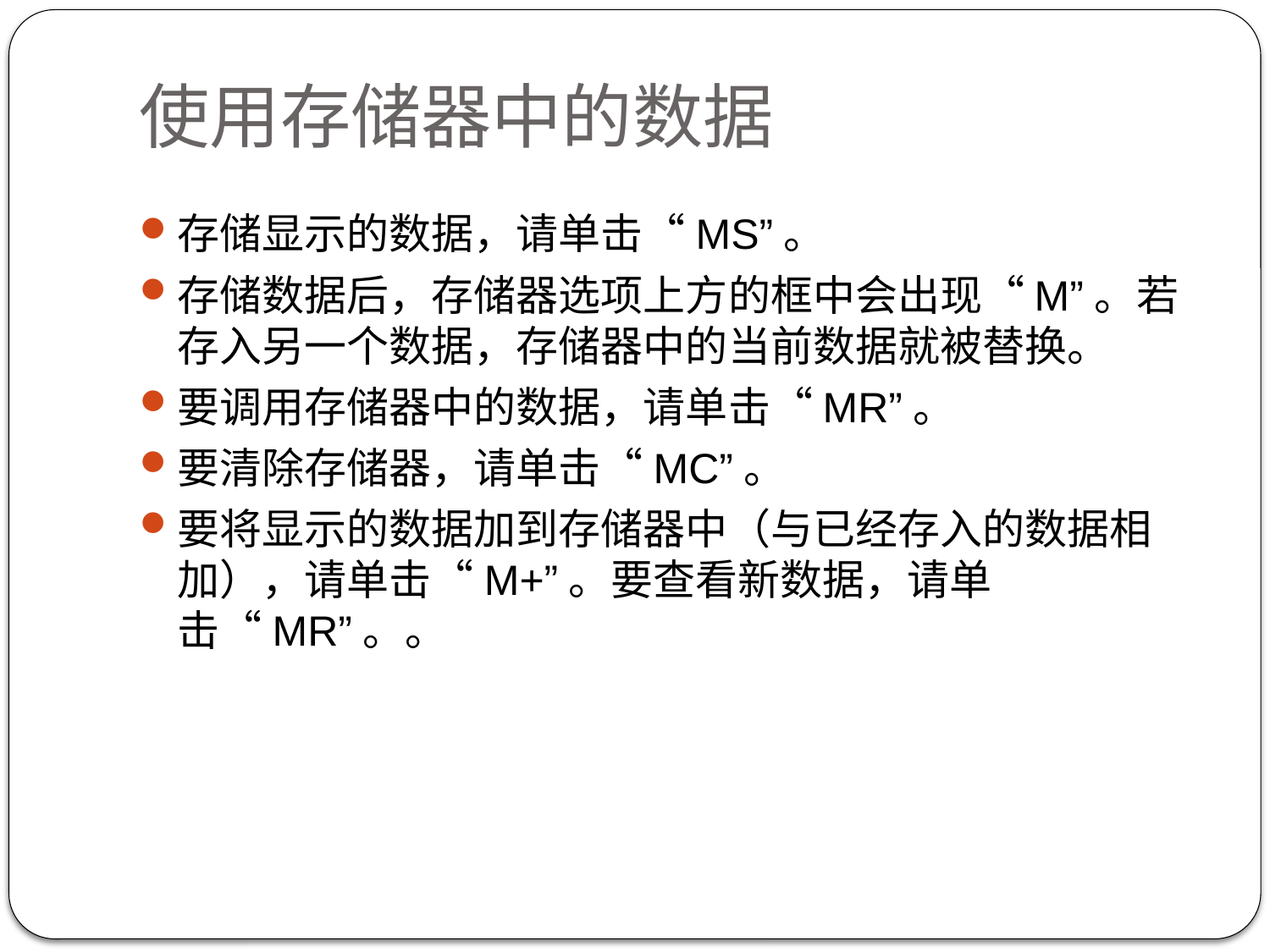

# 使用存储器中的数据
存储显示的数据，请单击“MS”。
存储数据后，存储器选项上方的框中会出现“M”。若存入另一个数据，存储器中的当前数据就被替换。
要调用存储器中的数据，请单击“MR”。
要清除存储器，请单击“MC”。
要将显示的数据加到存储器中（与已经存入的数据相加），请单击“M+”。要查看新数据，请单击“MR”。。